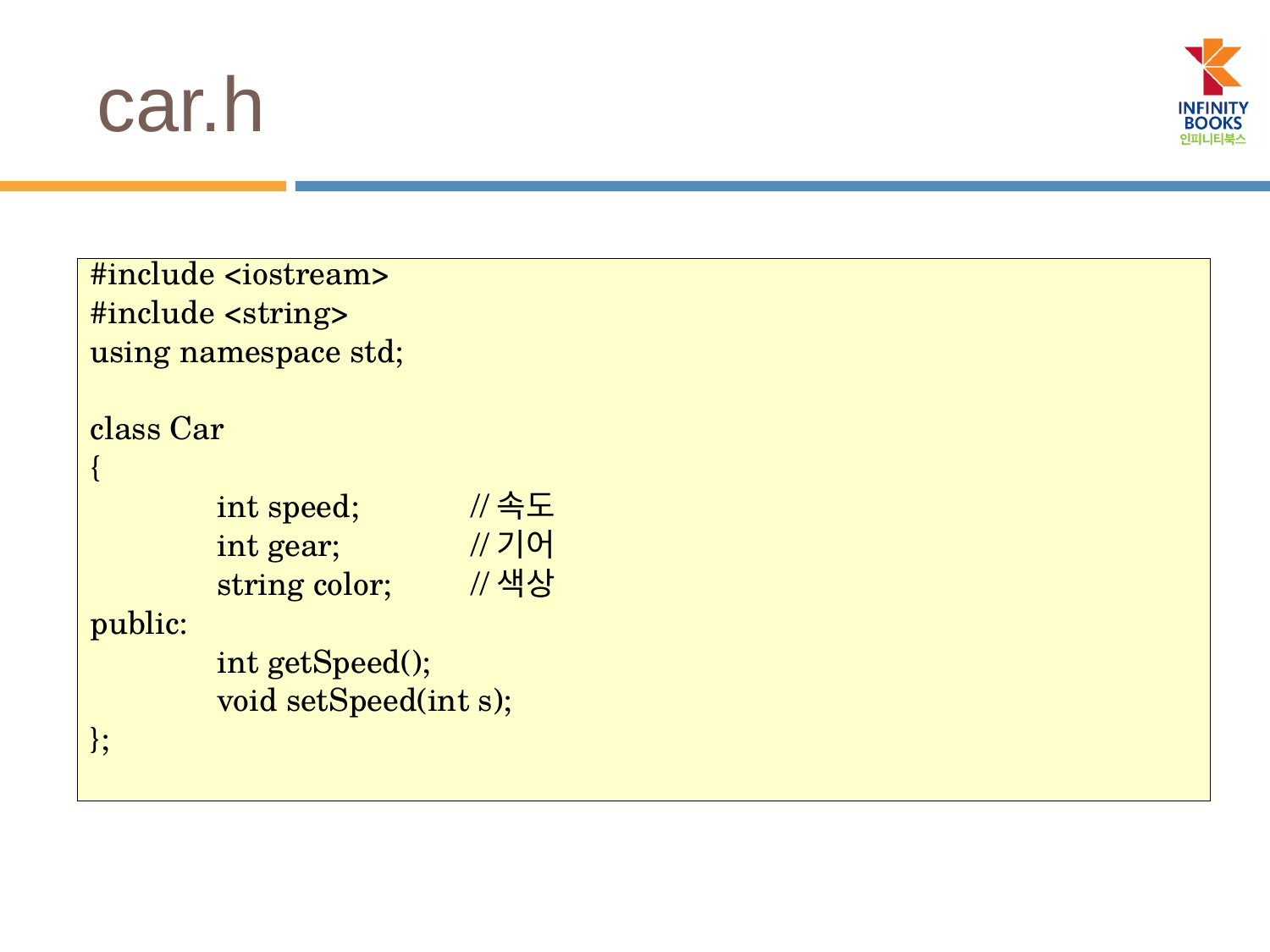

# car.h
#include <iostream>
#include <string>
using namespace std;

class Car
{
	int speed;	//속도
	int gear;		//기어
	string color;	//색상
public:
	int getSpeed();
	void setSpeed(int s);
};